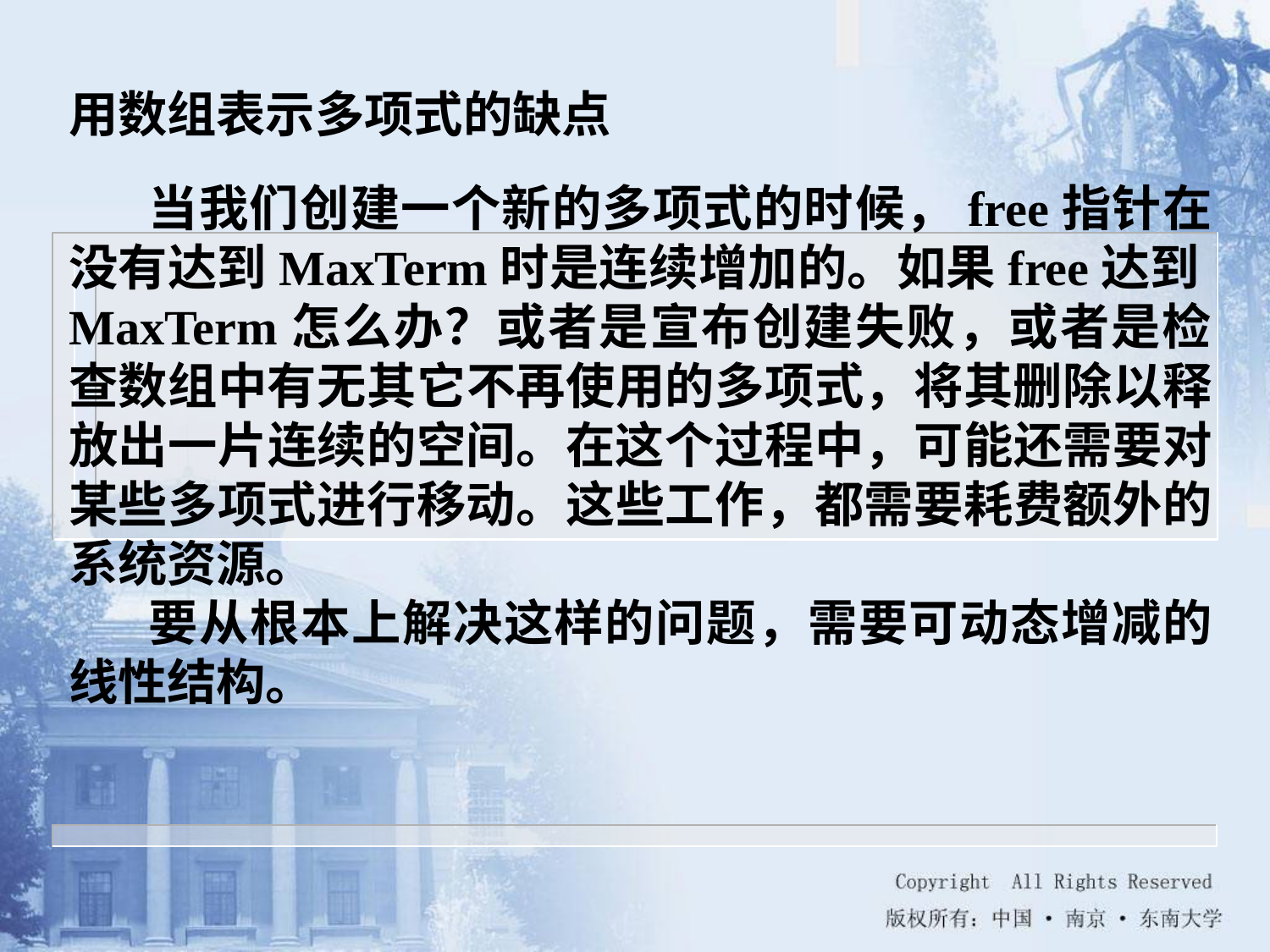

用数组表示多项式的缺点
当我们创建一个新的多项式的时候，free指针在没有达到MaxTerm时是连续增加的。如果free达到MaxTerm怎么办？或者是宣布创建失败，或者是检查数组中有无其它不再使用的多项式，将其删除以释放出一片连续的空间。在这个过程中，可能还需要对某些多项式进行移动。这些工作，都需要耗费额外的系统资源。
要从根本上解决这样的问题，需要可动态增减的线性结构。